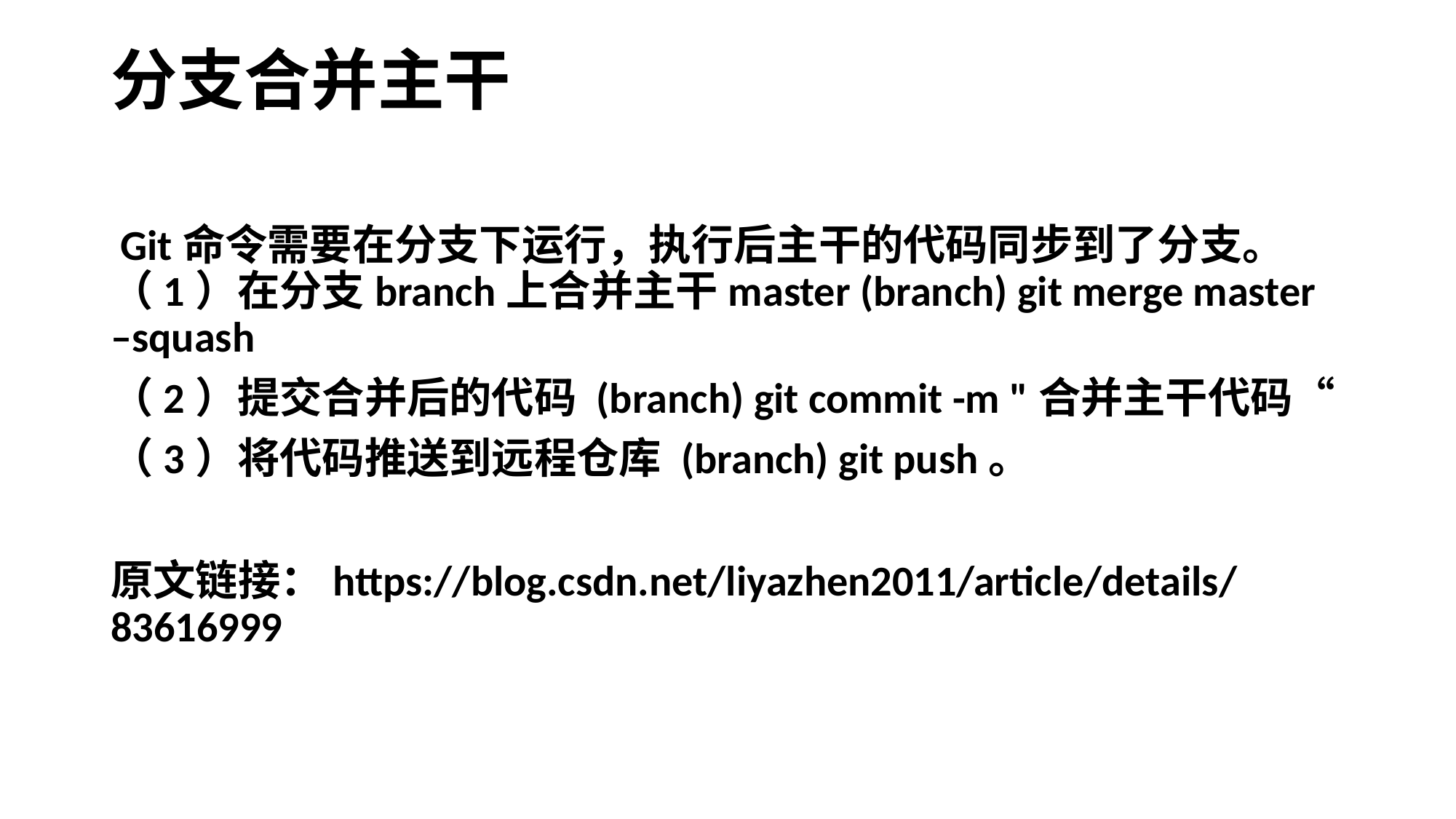

# 分支合并主干
 Git命令需要在分支下运行，执行后主干的代码同步到了分支。（1）在分支branch上合并主干master (branch) git merge master –squash
（2）提交合并后的代码 (branch) git commit -m "合并主干代码“
（3）将代码推送到远程仓库 (branch) git push。

原文链接：https://blog.csdn.net/liyazhen2011/article/details/83616999